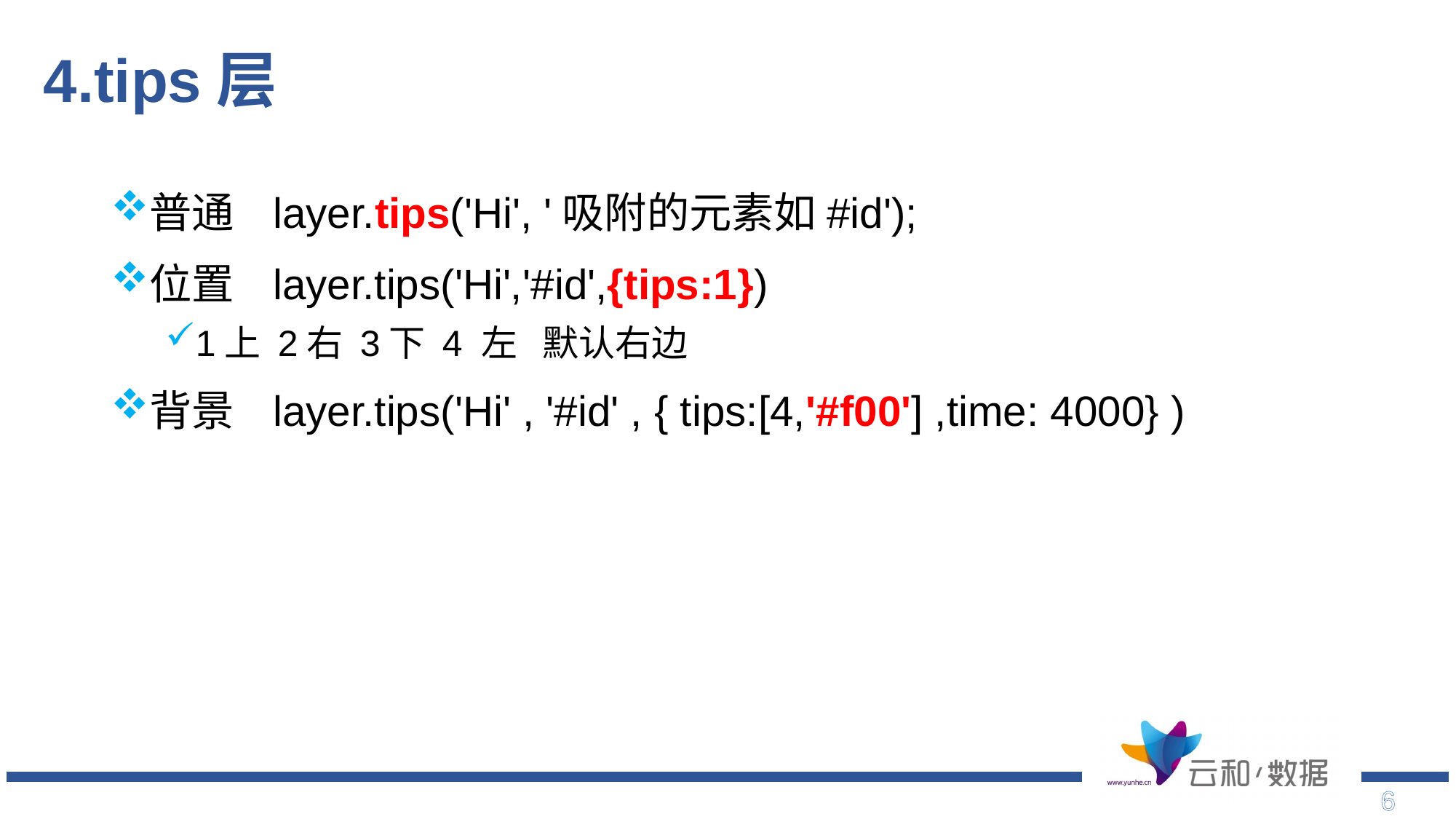

# 4.tips层
普通   layer.tips('Hi', '吸附的元素如#id');
位置   layer.tips('Hi','#id',{tips:1})
1上 2右 3下 4 左   默认右边
背景   layer.tips('Hi' , '#id' , { tips:[4,'#f00'] ,time: 4000} )